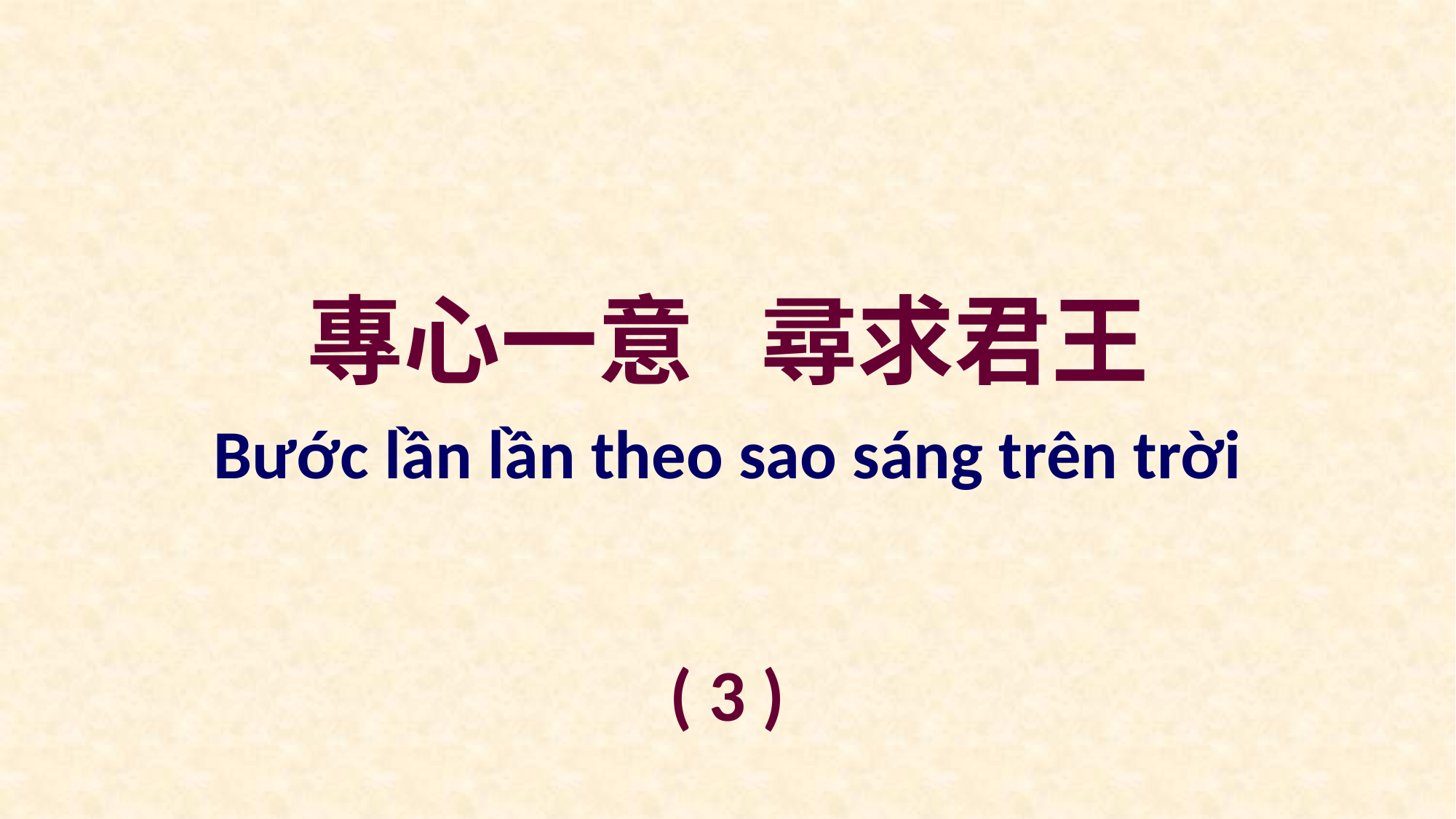

專心一意   尋求君王
Bước lần lần theo sao sáng trên trời
( 3 )